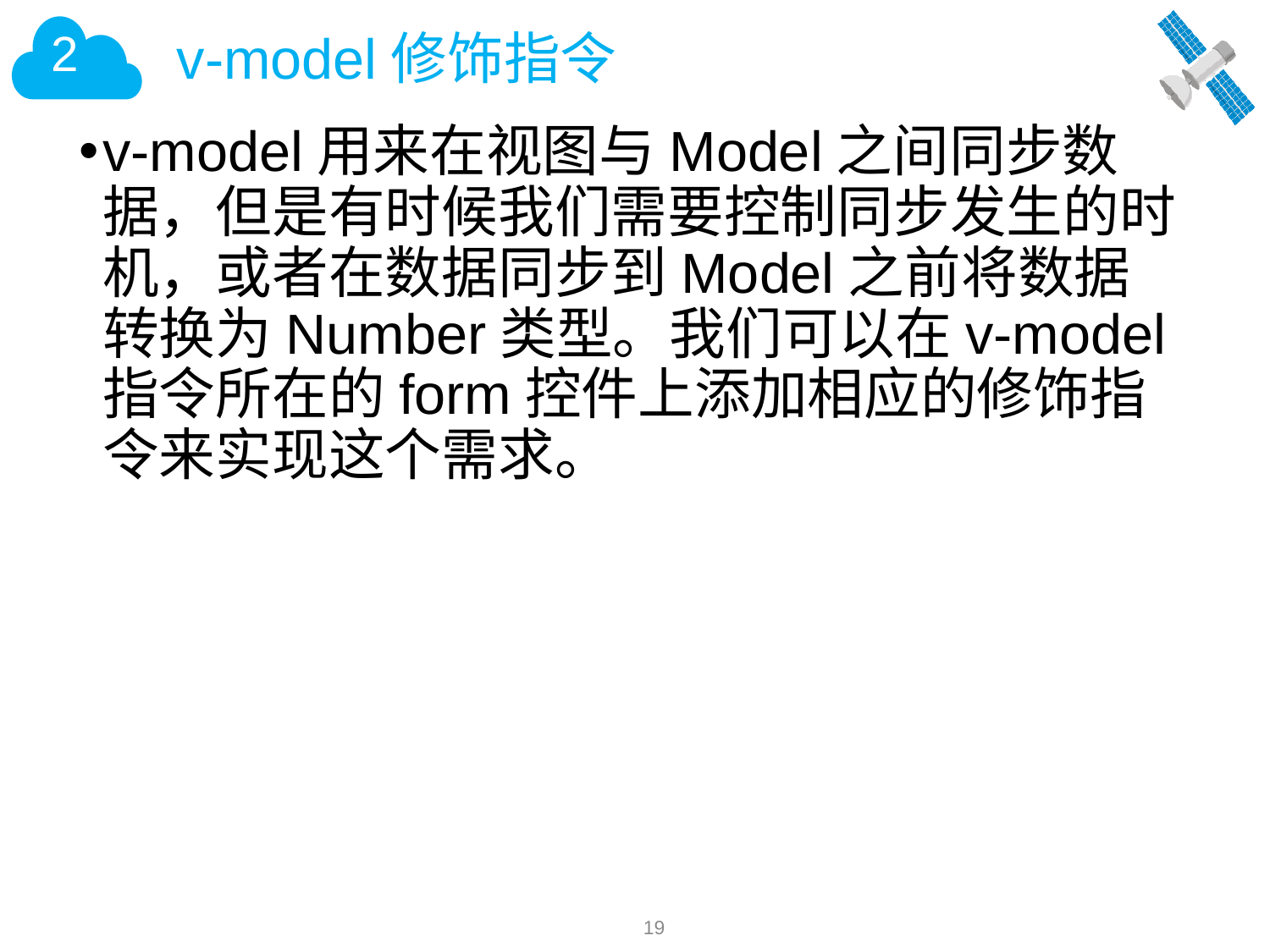

# v-model修饰指令
v-model用来在视图与Model之间同步数据，但是有时候我们需要控制同步发生的时机，或者在数据同步到Model之前将数据转换为Number类型。我们可以在v-model指令所在的form控件上添加相应的修饰指令来实现这个需求。
19